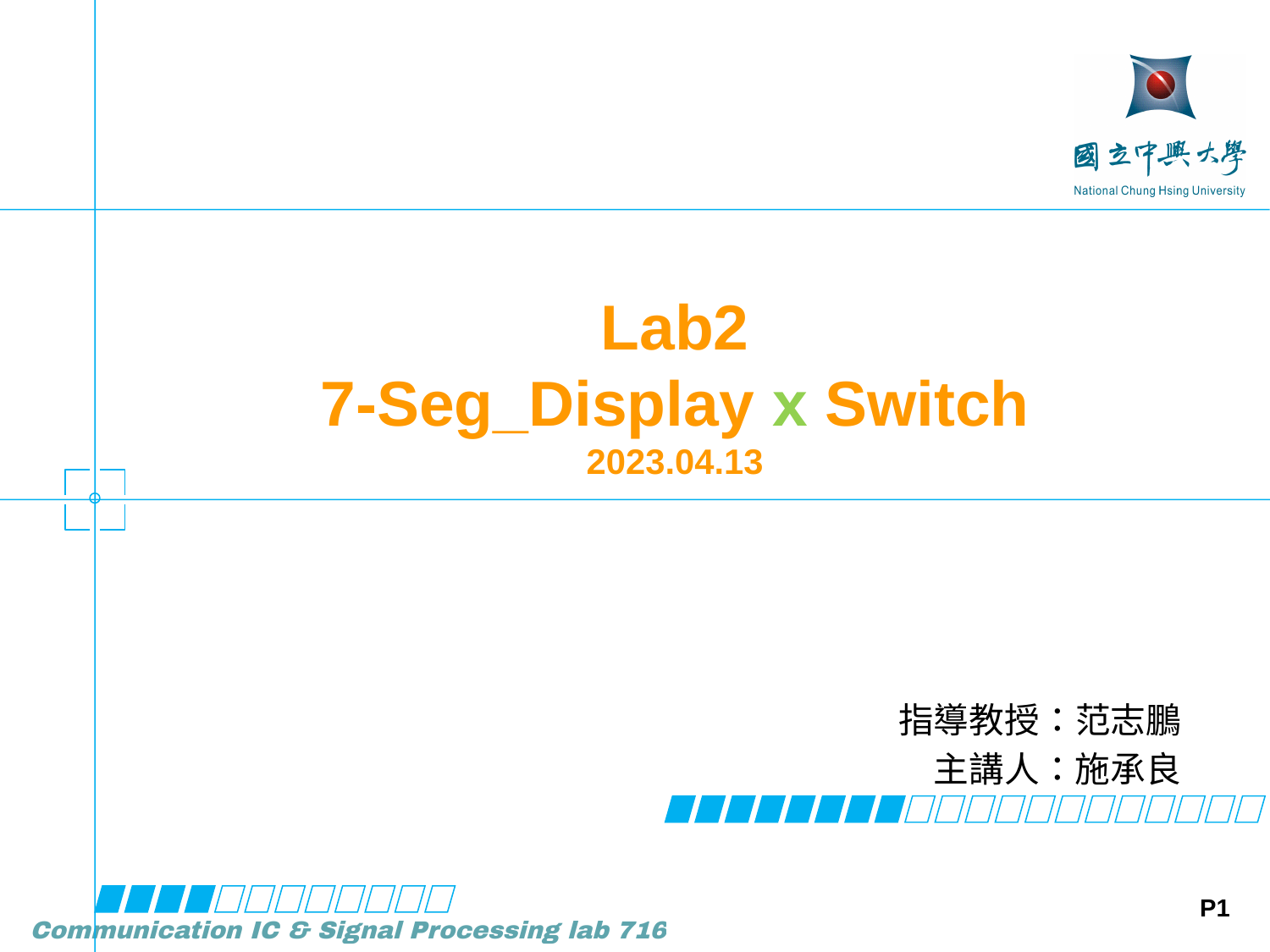

# Lab2 7-Seg_Display x Switch 2023.04.13

指導教授：范志鵬
主講人：施承良